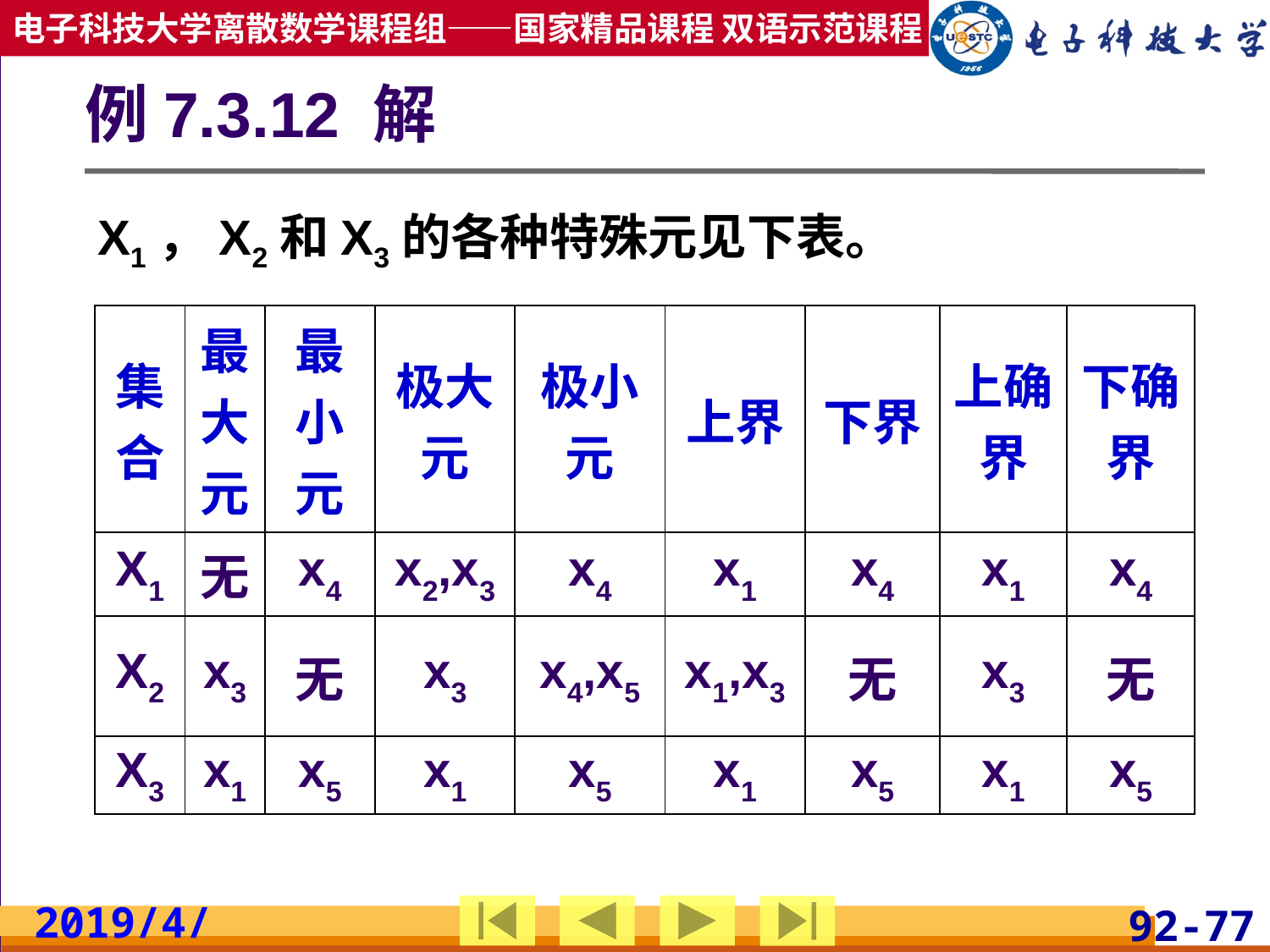

# 例7.3.12 解
X1，X2和X3的各种特殊元见下表。
| 集合 | 最大元 | 最小元 | 极大元 | 极小元 | 上界 | 下界 | 上确界 | 下确界 |
| --- | --- | --- | --- | --- | --- | --- | --- | --- |
| X1 | 无 | x4 | x2,x3 | x4 | x1 | x4 | x1 | x4 |
| X2 | x3 | 无 | x3 | x4,x5 | x1,x3 | 无 | x3 | 无 |
| X3 | x1 | x5 | x1 | x5 | x1 | x5 | x1 | x5 |
2019/4/17